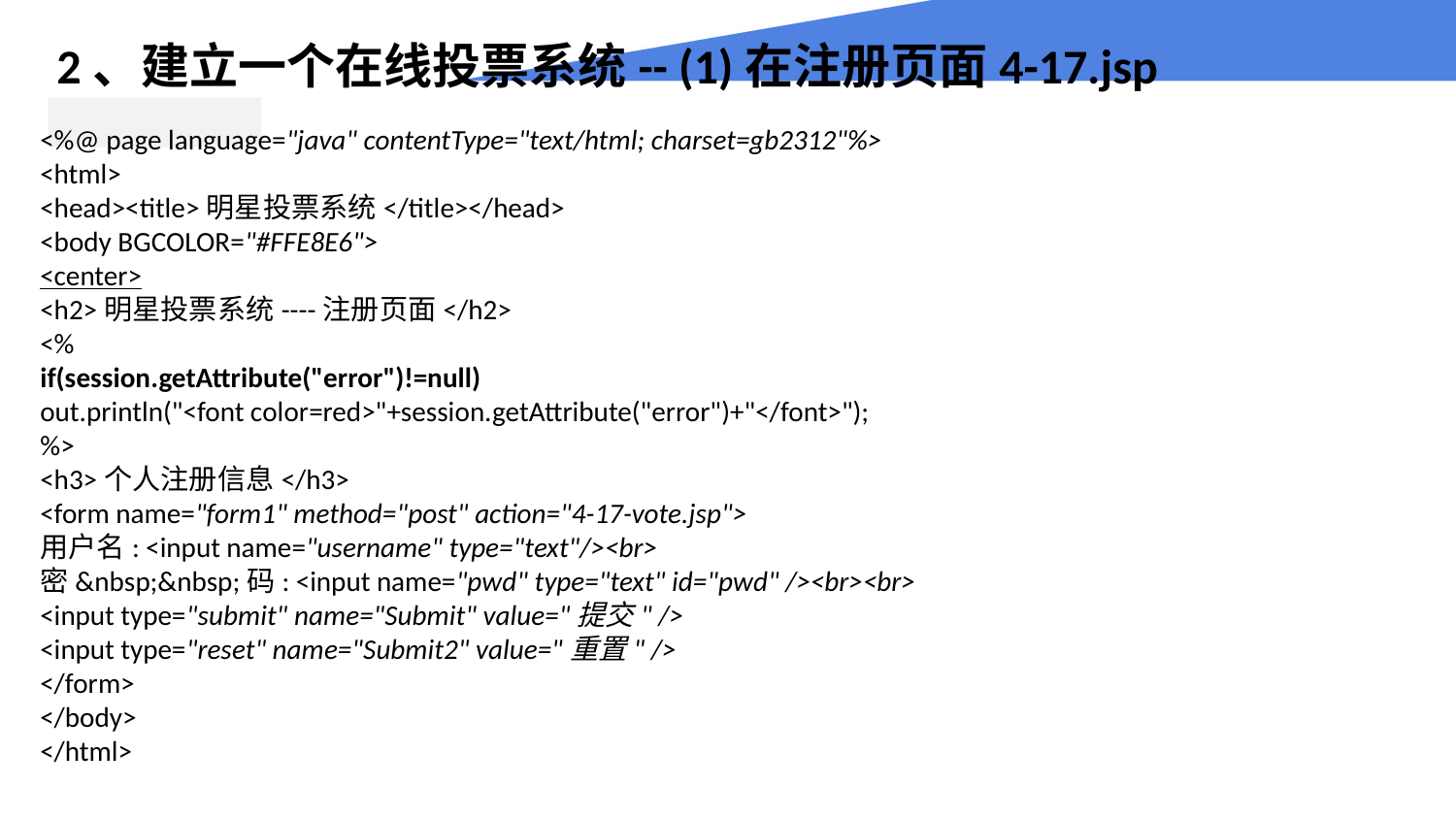

2、建立一个在线投票系统-- (1)在注册页面4-17.jsp
<%@ page language="java" contentType="text/html; charset=gb2312"%>
<html>
<head><title>明星投票系统</title></head>
<body BGCOLOR="#FFE8E6">
<center>
<h2>明星投票系统----注册页面</h2>
<%
if(session.getAttribute("error")!=null)
out.println("<font color=red>"+session.getAttribute("error")+"</font>");
%>
<h3>个人注册信息</h3>
<form name="form1" method="post" action="4-17-vote.jsp">
用户名: <input name="username" type="text"/><br>
密&nbsp;&nbsp;码: <input name="pwd" type="text" id="pwd" /><br><br>
<input type="submit" name="Submit" value="提交" />
<input type="reset" name="Submit2" value="重置" />
</form>
</body>
</html>